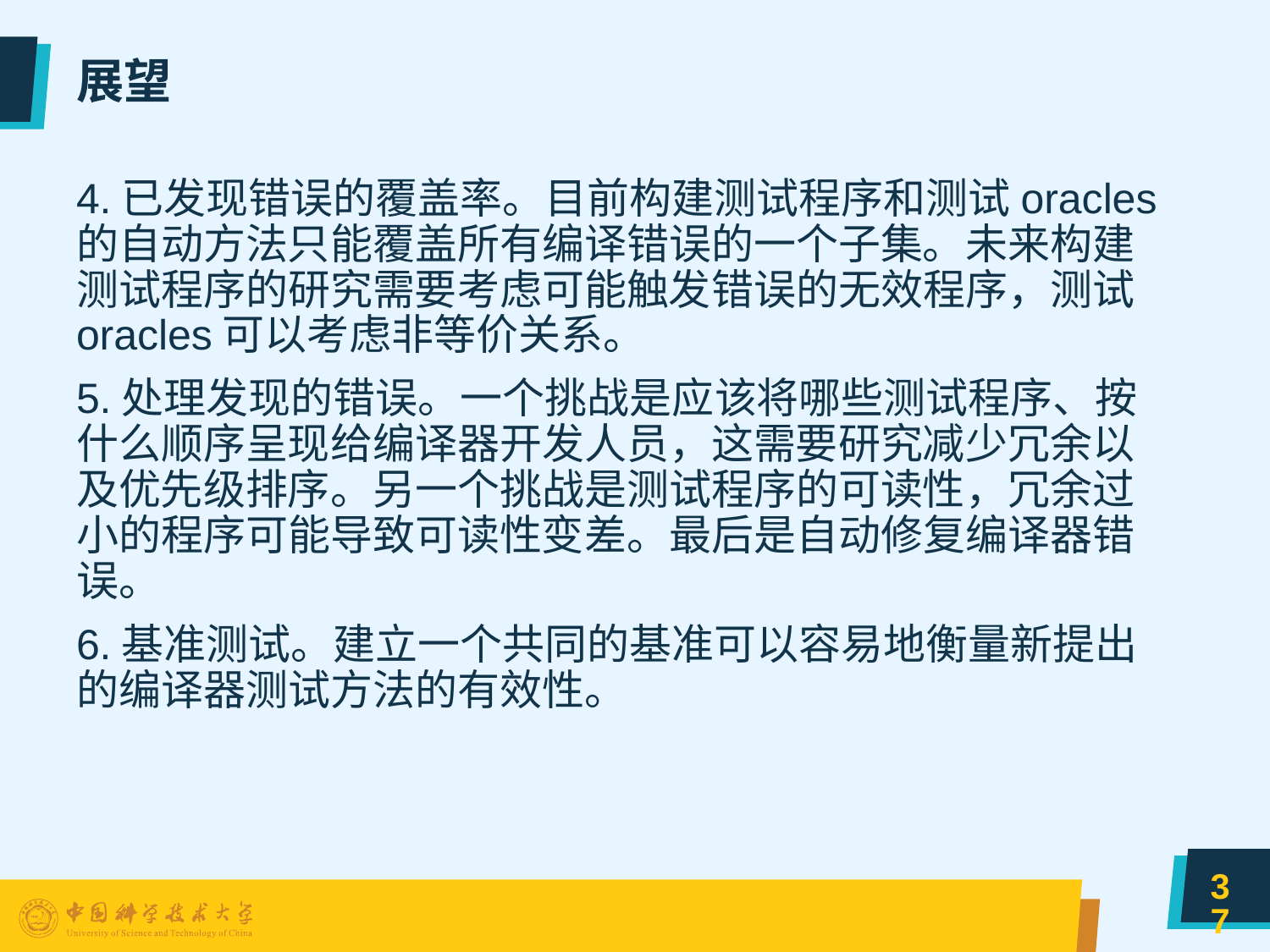

# 展望
4.已发现错误的覆盖率。目前构建测试程序和测试oracles的自动方法只能覆盖所有编译错误的一个子集。未来构建测试程序的研究需要考虑可能触发错误的无效程序，测试oracles可以考虑非等价关系。
5.处理发现的错误。一个挑战是应该将哪些测试程序、按什么顺序呈现给编译器开发人员，这需要研究减少冗余以及优先级排序。另一个挑战是测试程序的可读性，冗余过小的程序可能导致可读性变差。最后是自动修复编译器错误。
6.基准测试。建立一个共同的基准可以容易地衡量新提出的编译器测试方法的有效性。

37